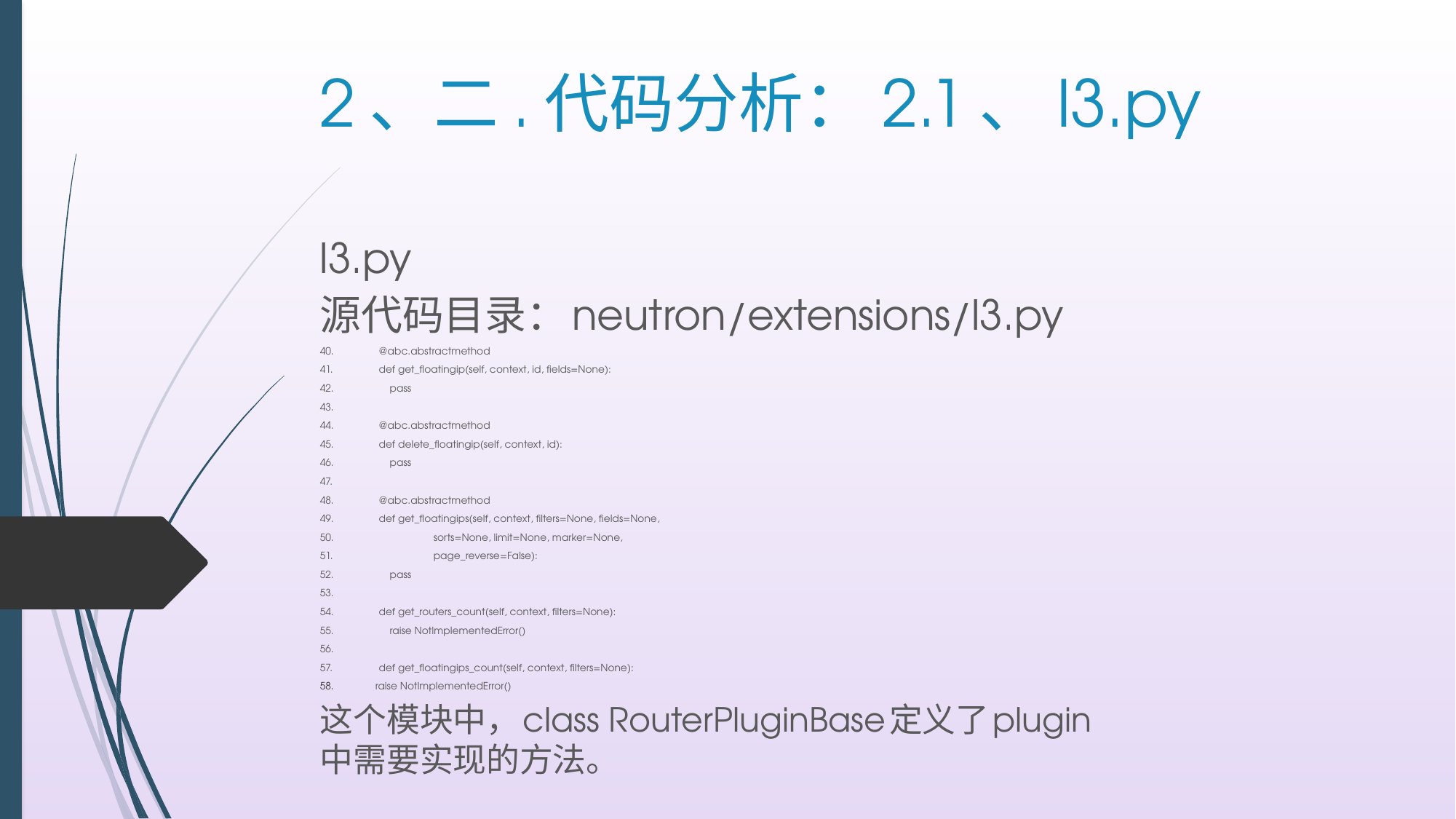

# 2、二.代码分析：2.1、l3.py
l3.py
源代码目录：neutron/extensions/l3.py
40.	    @abc.abstractmethod
41.	    def get_floatingip(self, context, id, fields=None):
42.	        pass
43.
44.	    @abc.abstractmethod
45.	    def delete_floatingip(self, context, id):
46.	        pass
47.
48.	    @abc.abstractmethod
49.	    def get_floatingips(self, context, filters=None, fields=None,
50.	                        sorts=None, limit=None, marker=None,
51.	                        page_reverse=False):
52.	        pass
53.
54.	    def get_routers_count(self, context, filters=None):
55.	        raise NotImplementedError()
56.
57.	    def get_floatingips_count(self, context, filters=None):
raise NotImplementedError()
这个模块中，class RouterPluginBase定义了plugin中需要实现的方法。